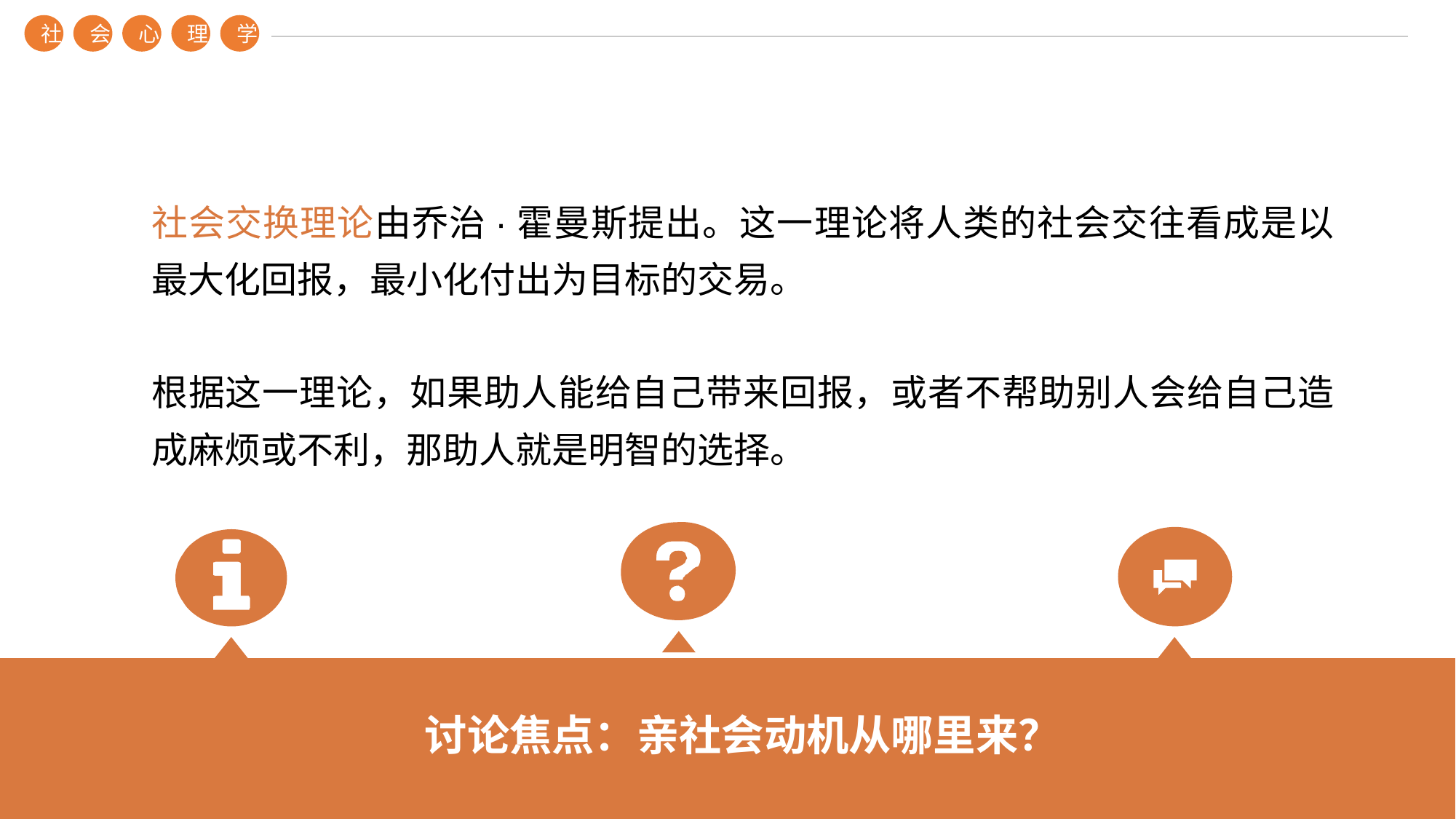

社
会
心
理
学
社会交换理论由乔治·霍曼斯提出。这一理论将人类的社会交往看成是以最大化回报，最小化付出为目标的交易。

根据这一理论，如果助人能给自己带来回报，或者不帮助别人会给自己造成麻烦或不利，那助人就是明智的选择。

讨论焦点：亲社会动机从哪里来？
第？章